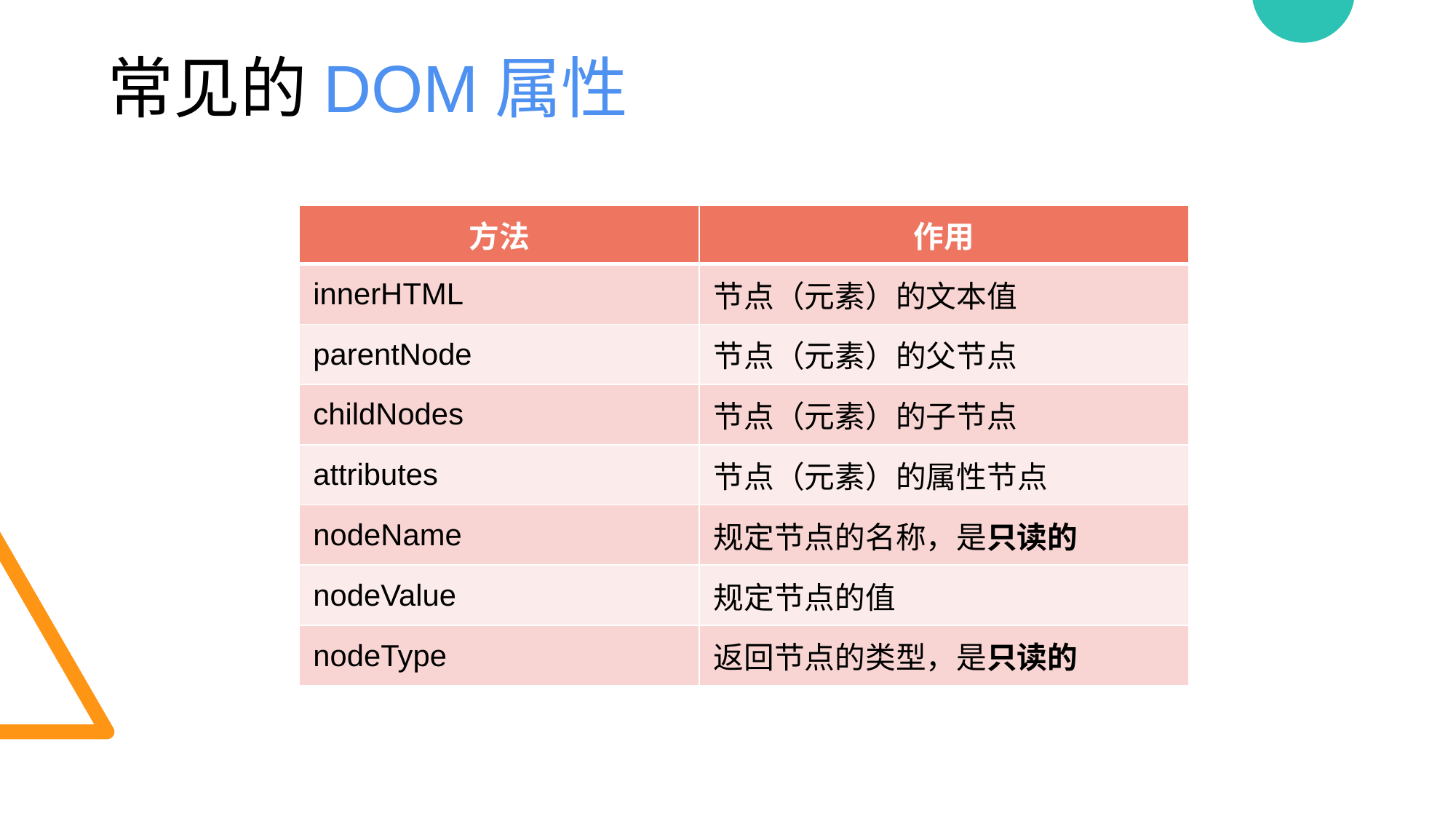

# 常见的DOM属性
| 方法 | 作用 |
| --- | --- |
| innerHTML | 节点（元素）的文本值 |
| parentNode | 节点（元素）的父节点 |
| childNodes | 节点（元素）的子节点 |
| attributes | 节点（元素）的属性节点 |
| nodeName | 规定节点的名称，是只读的 |
| nodeValue | 规定节点的值 |
| nodeType | 返回节点的类型，是只读的 |